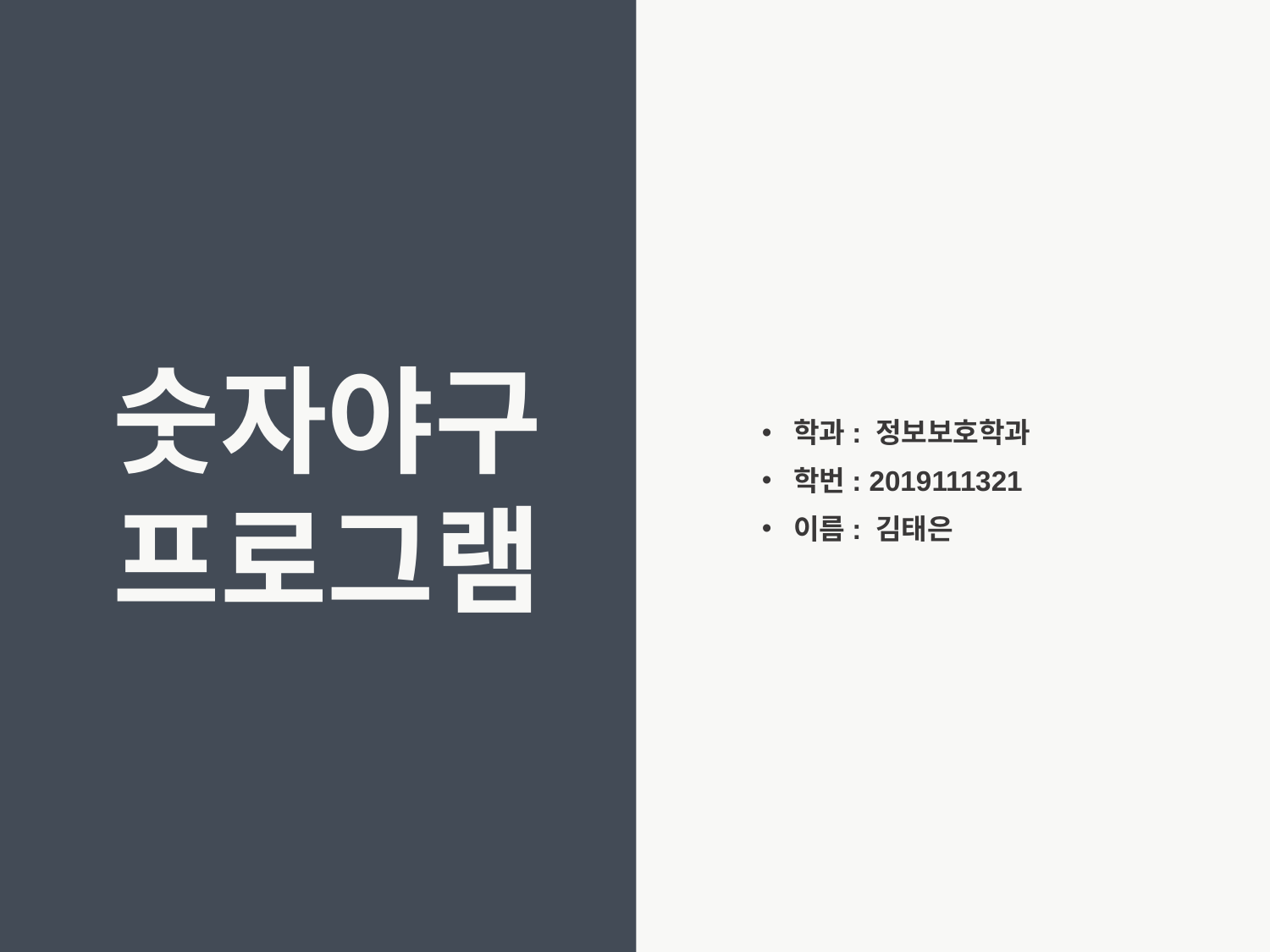

숫자야구
프로그램
학과: 정보보호학과
학번: 2019111321
이름: 김태은